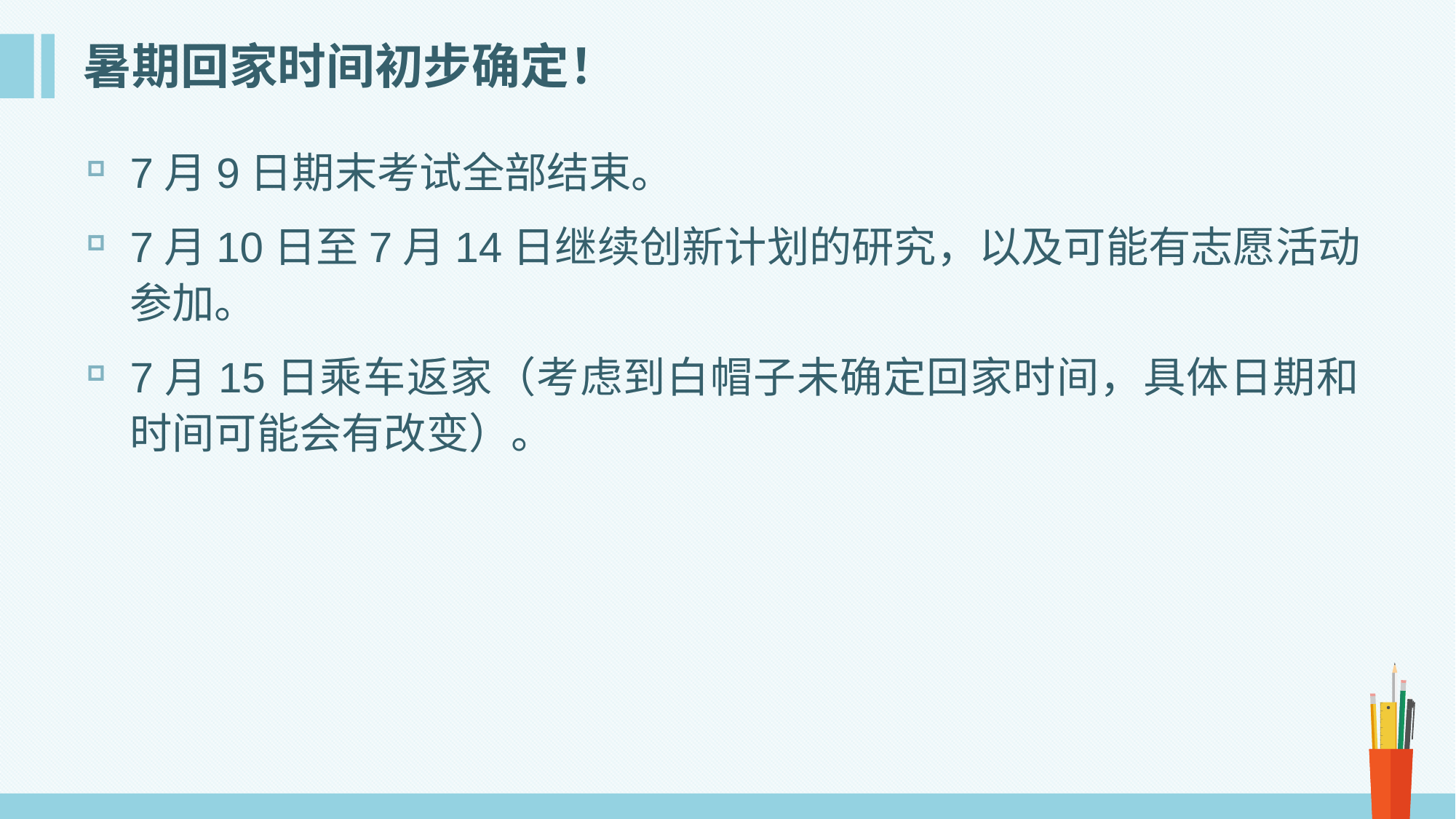

# 暑期回家时间初步确定！
7月9日期末考试全部结束。
7月10日至7月14日继续创新计划的研究，以及可能有志愿活动参加。
7月15日乘车返家（考虑到白帽子未确定回家时间，具体日期和时间可能会有改变）。